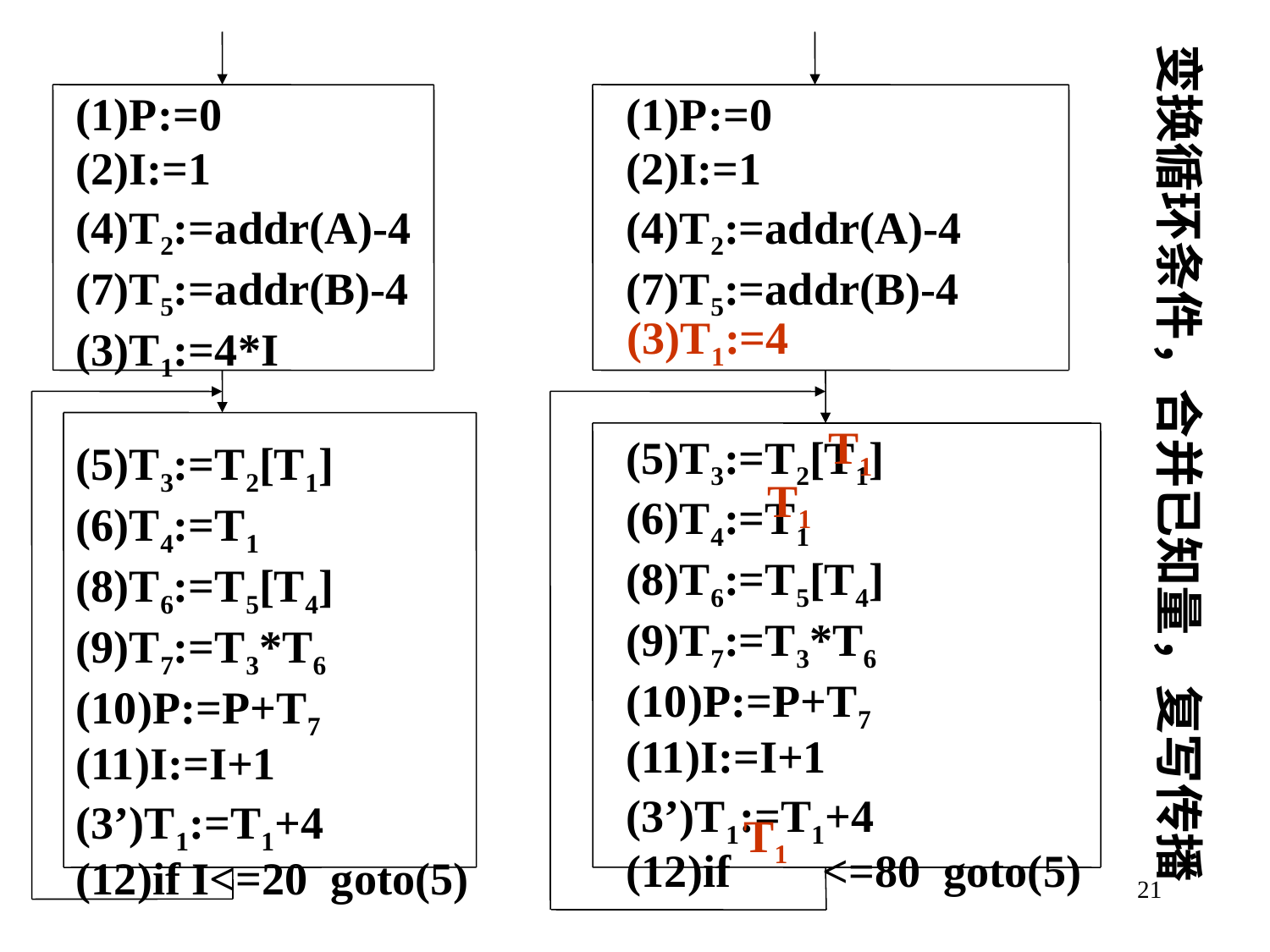

变换循环条件，合并已知量，复写传播

(1)P:=0
(2)I:=1
(4)T2:=addr(A)-4
(7)T5:=addr(B)-4
(3)T1:=4*I

(5)T3:=T2[T1]
(6)T4:=T1
(8)T6:=T5[T4]
(9)T7:=T3*T6
(10)P:=P+T7
(11)I:=I+1
(3’)T1:=T1+4
(12)if I<=20  goto(5)

(1)P:=0
(2)I:=1
(4)T2:=addr(A)-4
(7)T5:=addr(B)-4

(5)T3:=T2[T1]
(6)T4:=T1
(8)T6:=T5[T4]
(9)T7:=T3*T6
(10)P:=P+T7
(11)I:=I+1
(3’)T1:=T1+4
(12)if        <=80  goto(5)

(3)T1:=4

T1

T1
T1

21